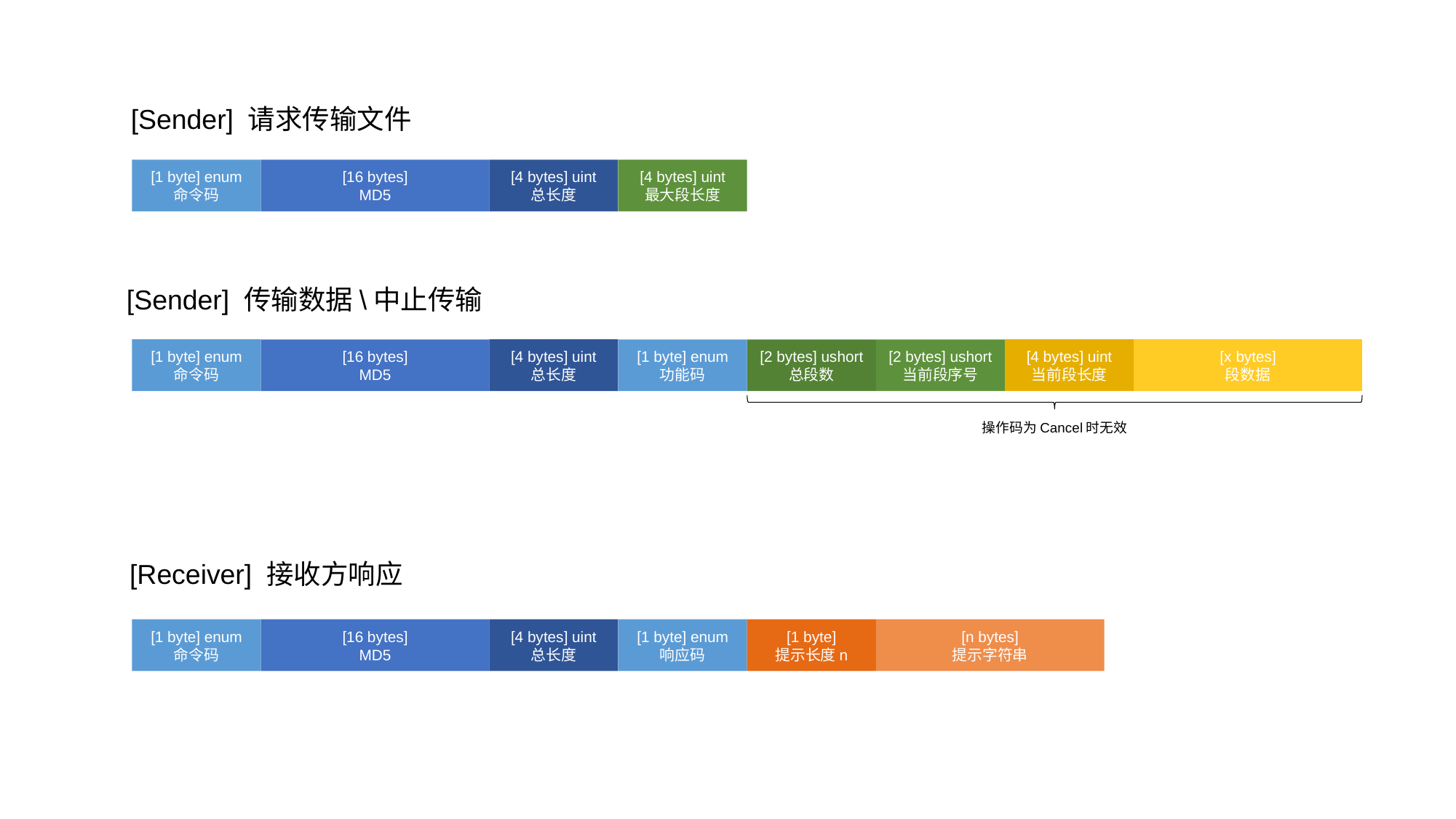

[Sender] 请求传输文件
[1 byte] enum
命令码
[16 bytes]
MD5
[4 bytes] uint
总长度
[4 bytes] uint
最大段长度
[Sender] 传输数据\中止传输
[1 byte] enum
命令码
[4 bytes] uint
总长度
[4 bytes] uint
当前段长度
[x bytes]
段数据
[16 bytes]
MD5
[1 byte] enum
功能码
[2 bytes] ushort
总段数
[2 bytes] ushort
当前段序号
操作码为Cancel时无效
[Receiver] 接收方响应
[1 byte] enum
命令码
[16 bytes]
MD5
[4 bytes] uint
总长度
[1 byte] enum
响应码
[1 byte]
提示长度n
[n bytes]
提示字符串